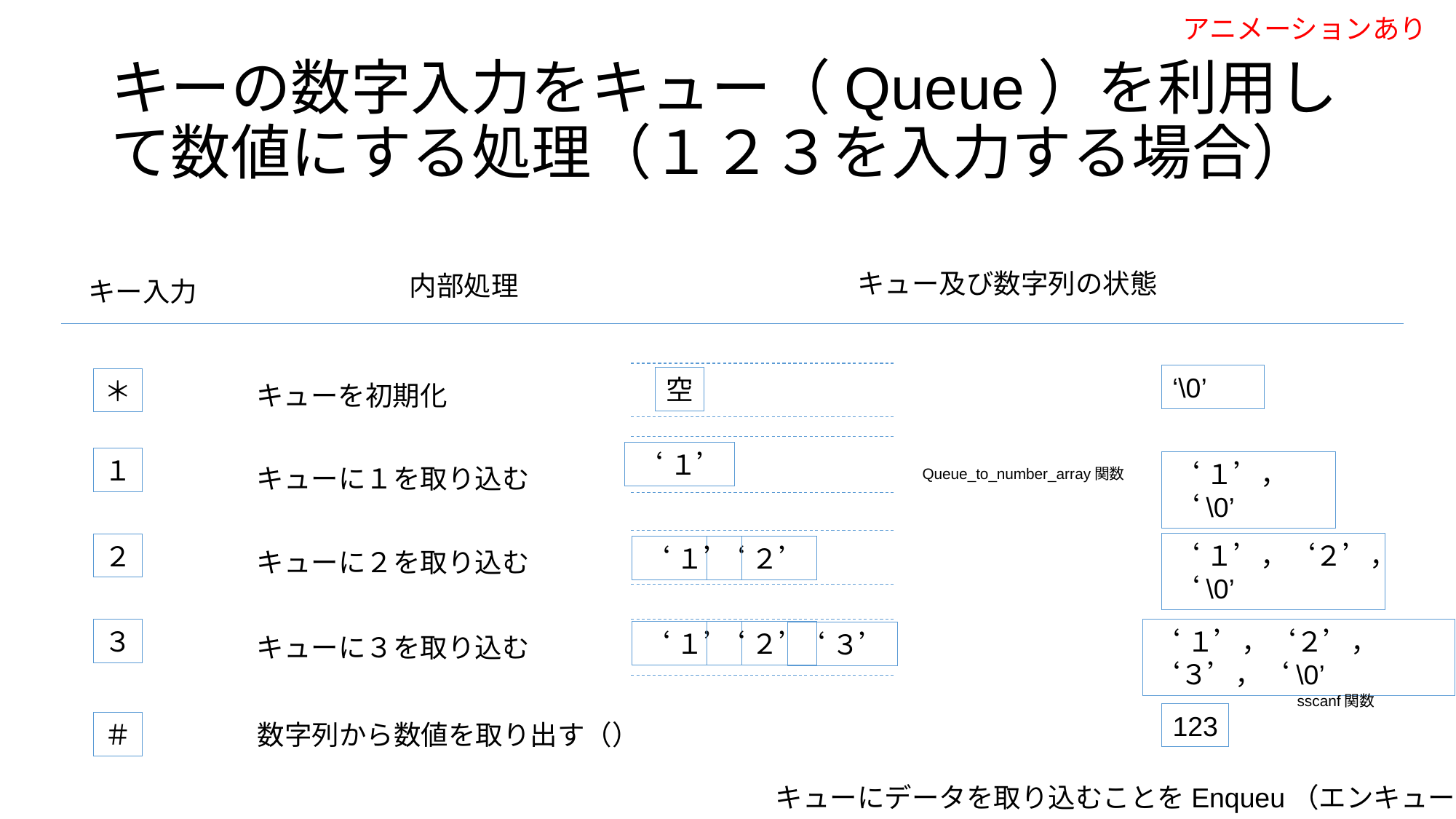

アニメーションあり
# キーの数字入力をキュー（Queue）を利用して数値にする処理（１２３を入力する場合）
キュー及び数字列の状態
内部処理
キー入力
空
‘\0’
＊
キューを初期化
空
‘１’
１
キューに１を取り込む
‘１’，‘\0’
Queue_to_number_array関数
‘１’
‘１’，‘２’，‘\0’
２
キューに２を取り込む
‘２’
３
キューに３を取り込む
‘１’
‘２’
‘１’，‘２’，‘３’，‘\0’
‘３’
sscanf関数
123
＃
数字列から数値を取り出す（）
キューにデータを取り込むことをEnqueu（エンキュー）